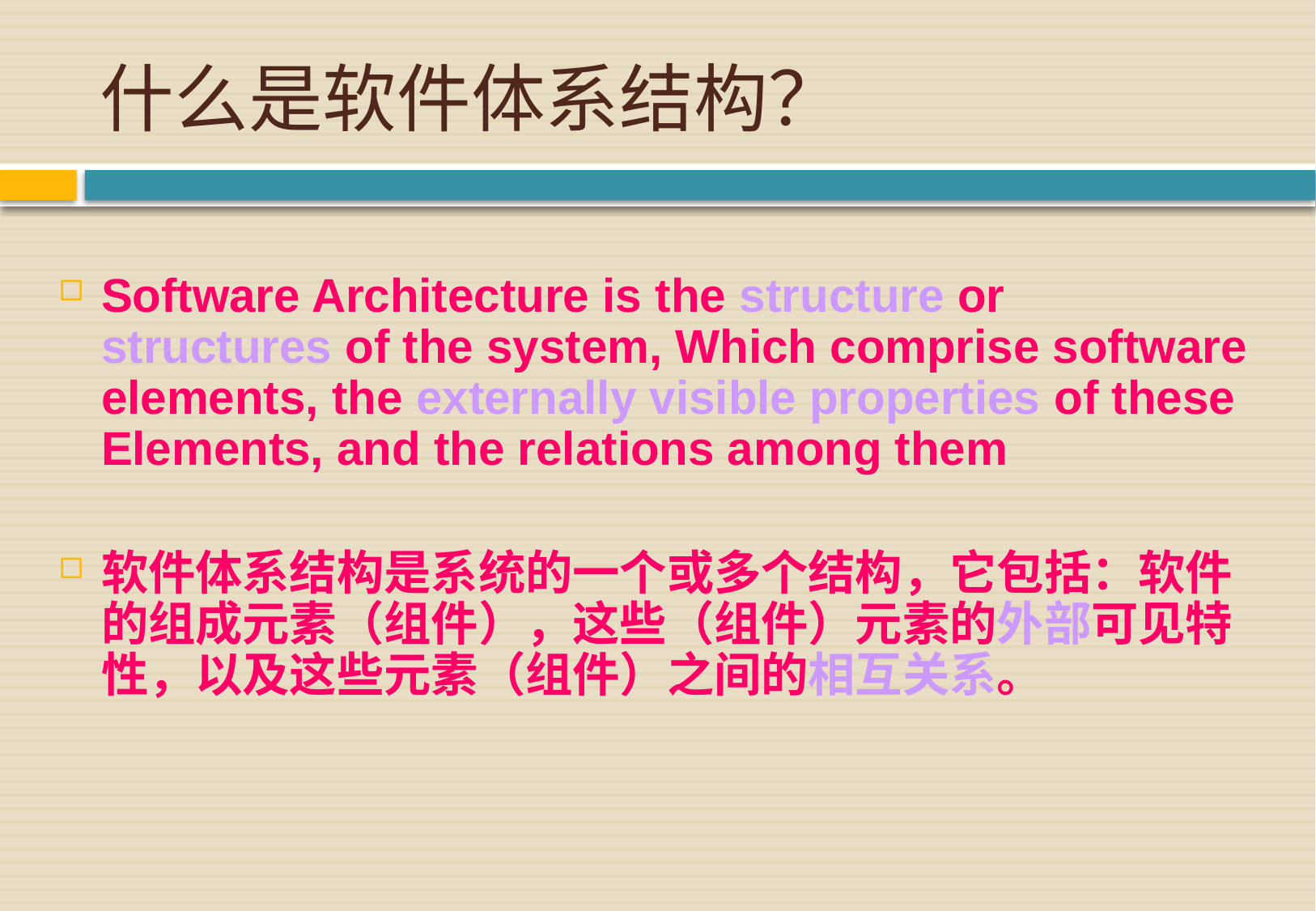

# 什么是软件体系结构？

Software Architecture is the structure or structures of the system, Which comprise software elements, the externally visible properties of these Elements, and the relations among them

软件体系结构是系统的一个或多个结构，它包括：软件的组成元素（组件），这些（组件）元素的外部可见特性，以及这些元素（组件）之间的相互关系。